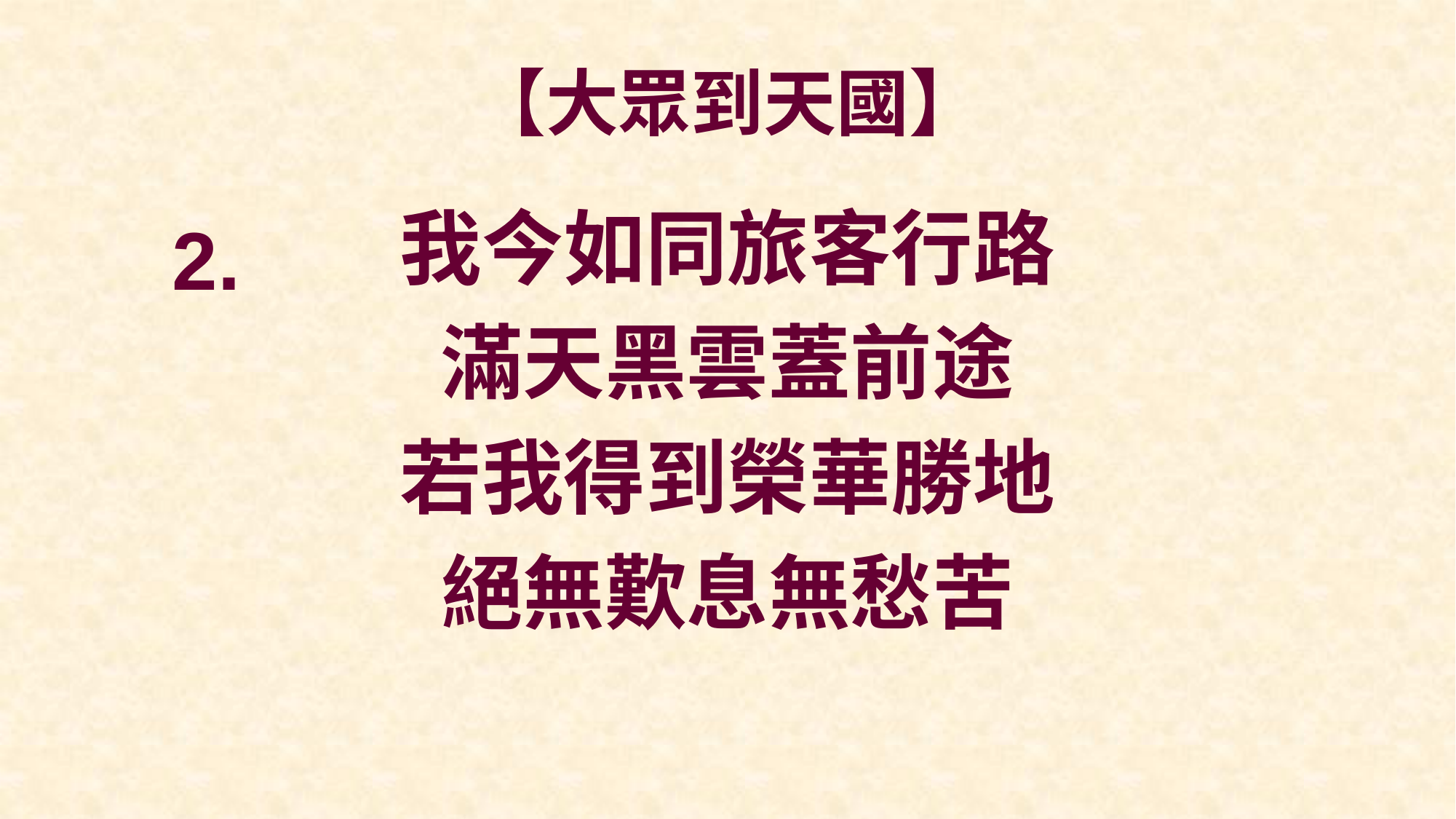

# 【大眾到天國】
我今如同旅客行路
滿天黑雲蓋前途
若我得到榮華勝地
絕無歎息無愁苦
2.